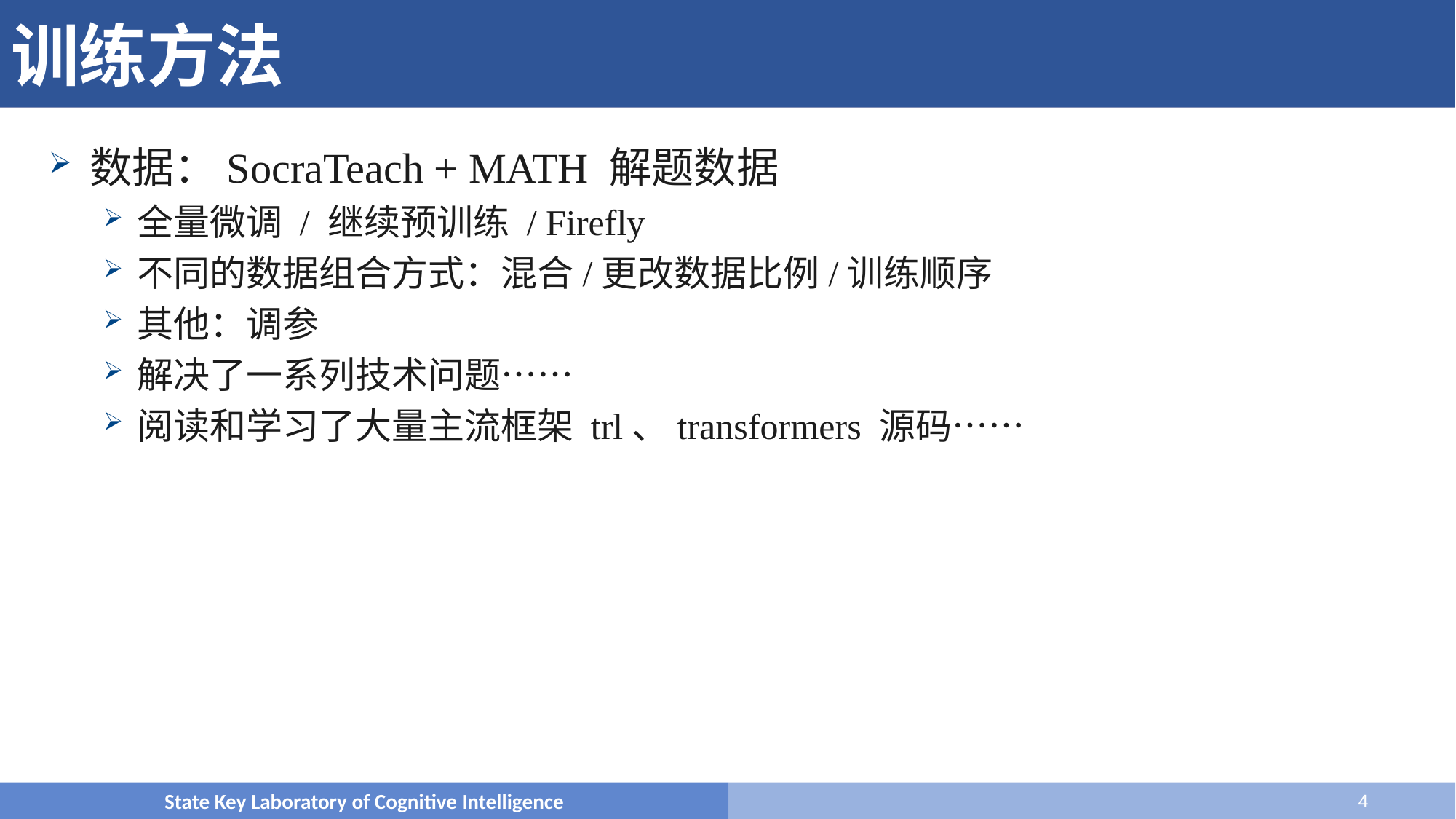

# 训练方法
数据：SocraTeach + MATH 解题数据
全量微调 / 继续预训练 / Firefly
不同的数据组合方式：混合/更改数据比例/训练顺序
其他：调参
解决了一系列技术问题……
阅读和学习了大量主流框架 trl、transformers 源码……
State Key Laboratory of Cognitive Intelligence
4